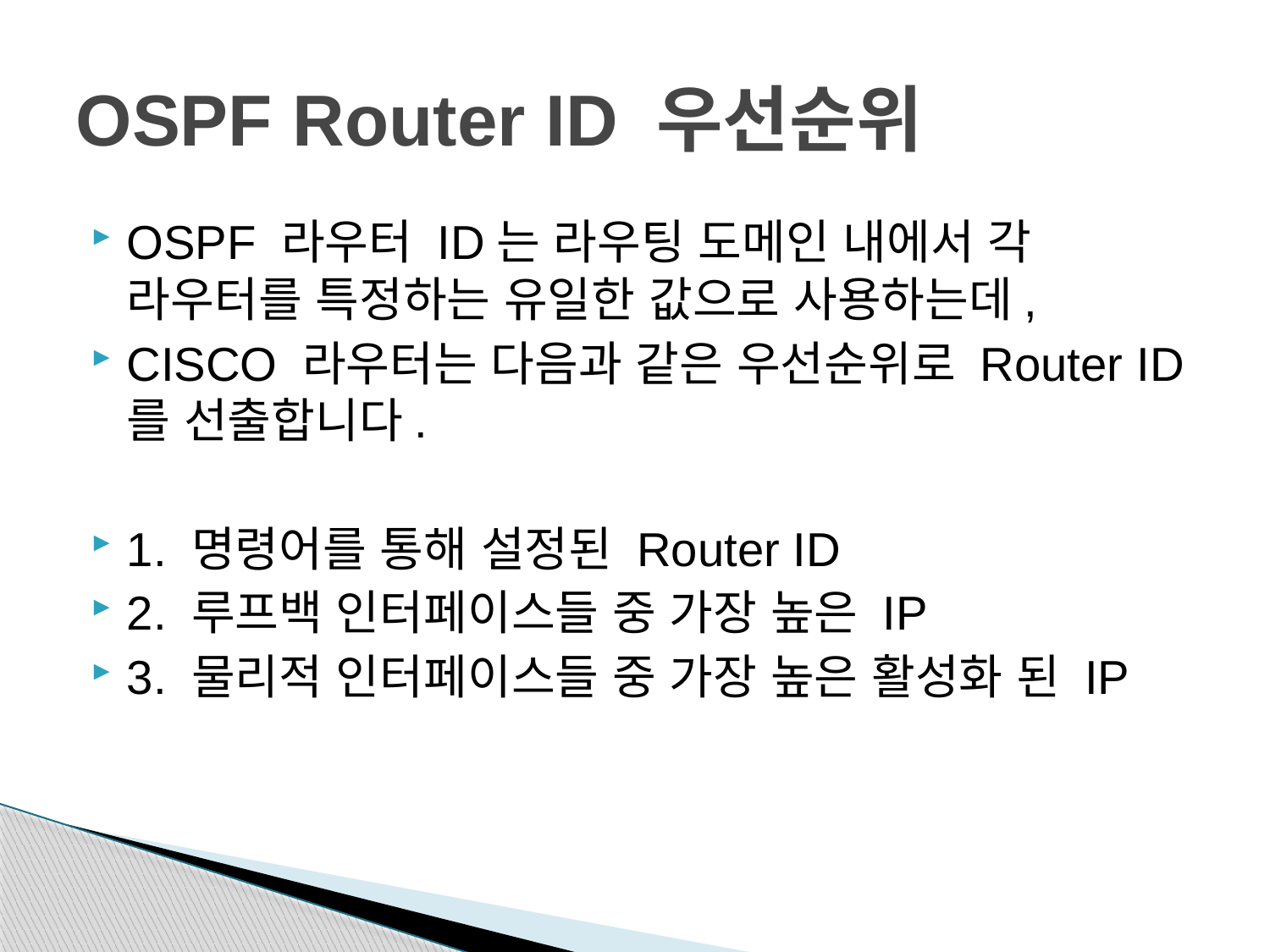

# OSPF Router ID 우선순위
OSPF 라우터 ID는 라우팅 도메인 내에서 각 라우터를 특정하는 유일한 값으로 사용하는데,
CISCO 라우터는 다음과 같은 우선순위로 Router ID를 선출합니다.

1. 명령어를 통해 설정된 Router ID
2. 루프백 인터페이스들 중 가장 높은 IP
3. 물리적 인터페이스들 중 가장 높은 활성화 된 IP